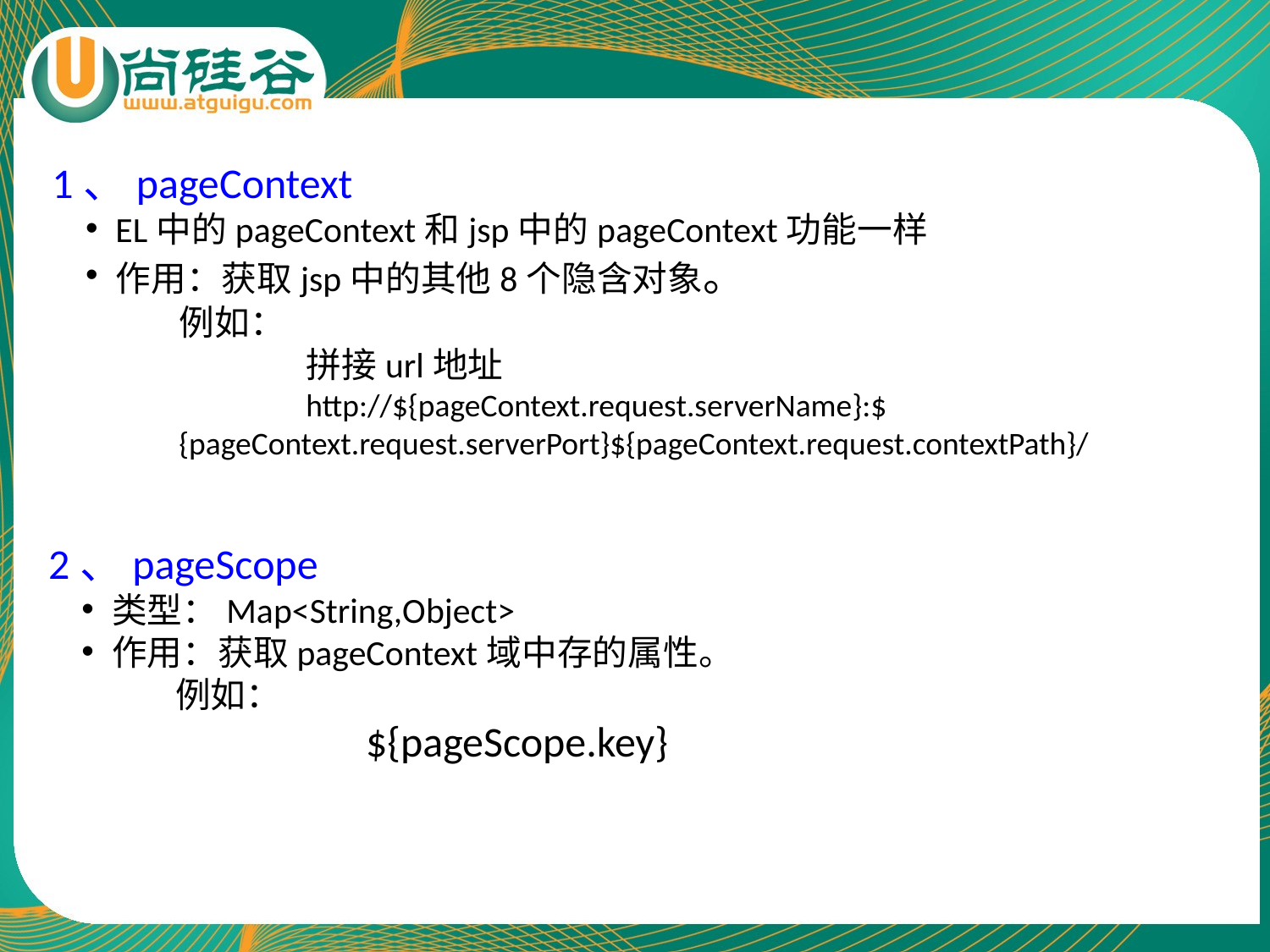

1、pageContext
EL中的pageContext和jsp中的pageContext功能一样
作用：获取jsp中的其他8个隐含对象。
例如：
	拼接url地址
	http://${pageContext.request.serverName}:${pageContext.request.serverPort}${pageContext.request.contextPath}/

2、pageScope
类型：Map<String,Object>
作用：获取pageContext域中存的属性。
例如：
		${pageScope.key}